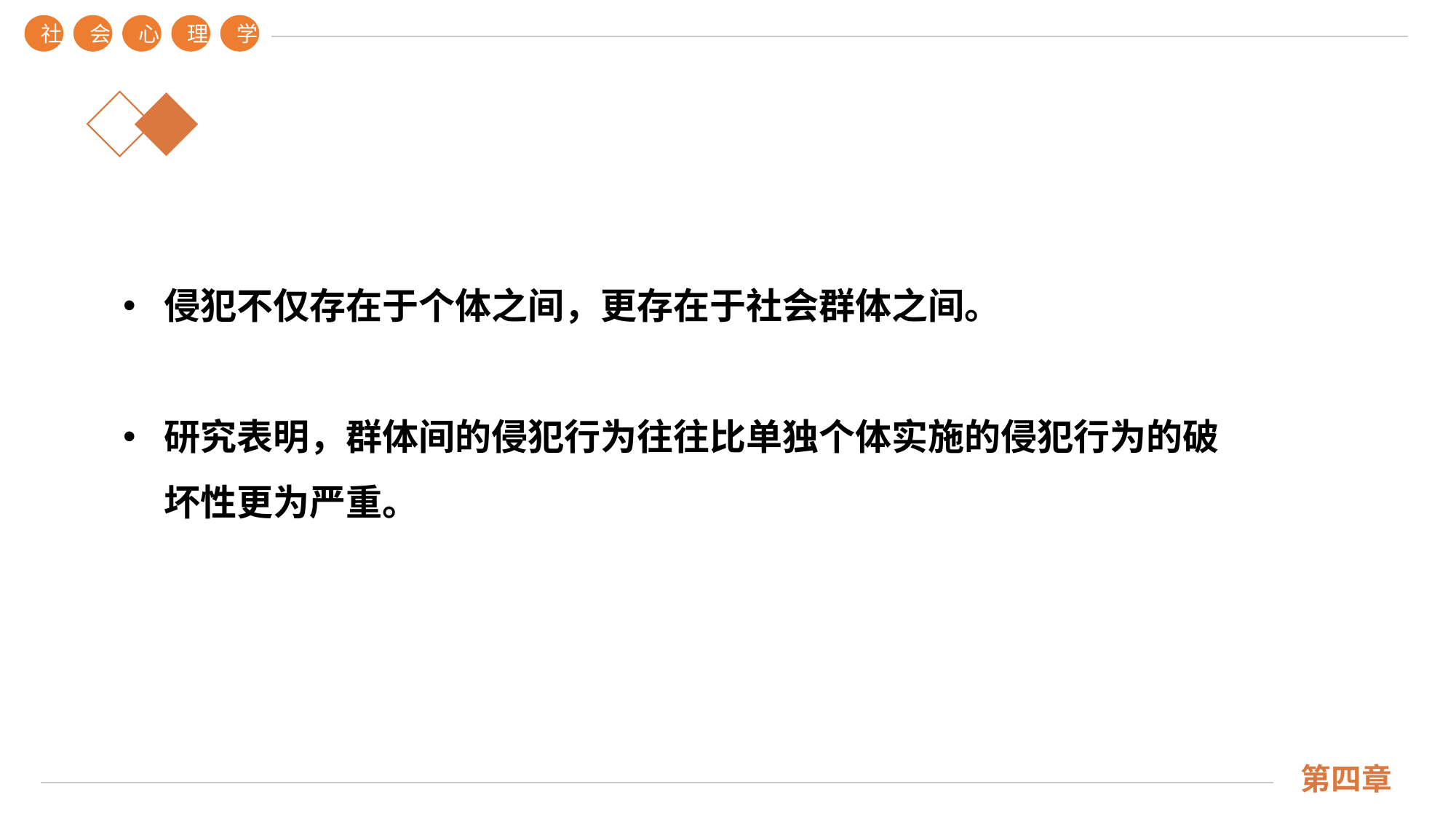

社
会
心
理
学
第四章

侵犯不仅存在于个体之间，更存在于社会群体之间。

研究表明，群体间的侵犯行为往往比单独个体实施的侵犯行为的破坏性更为严重。